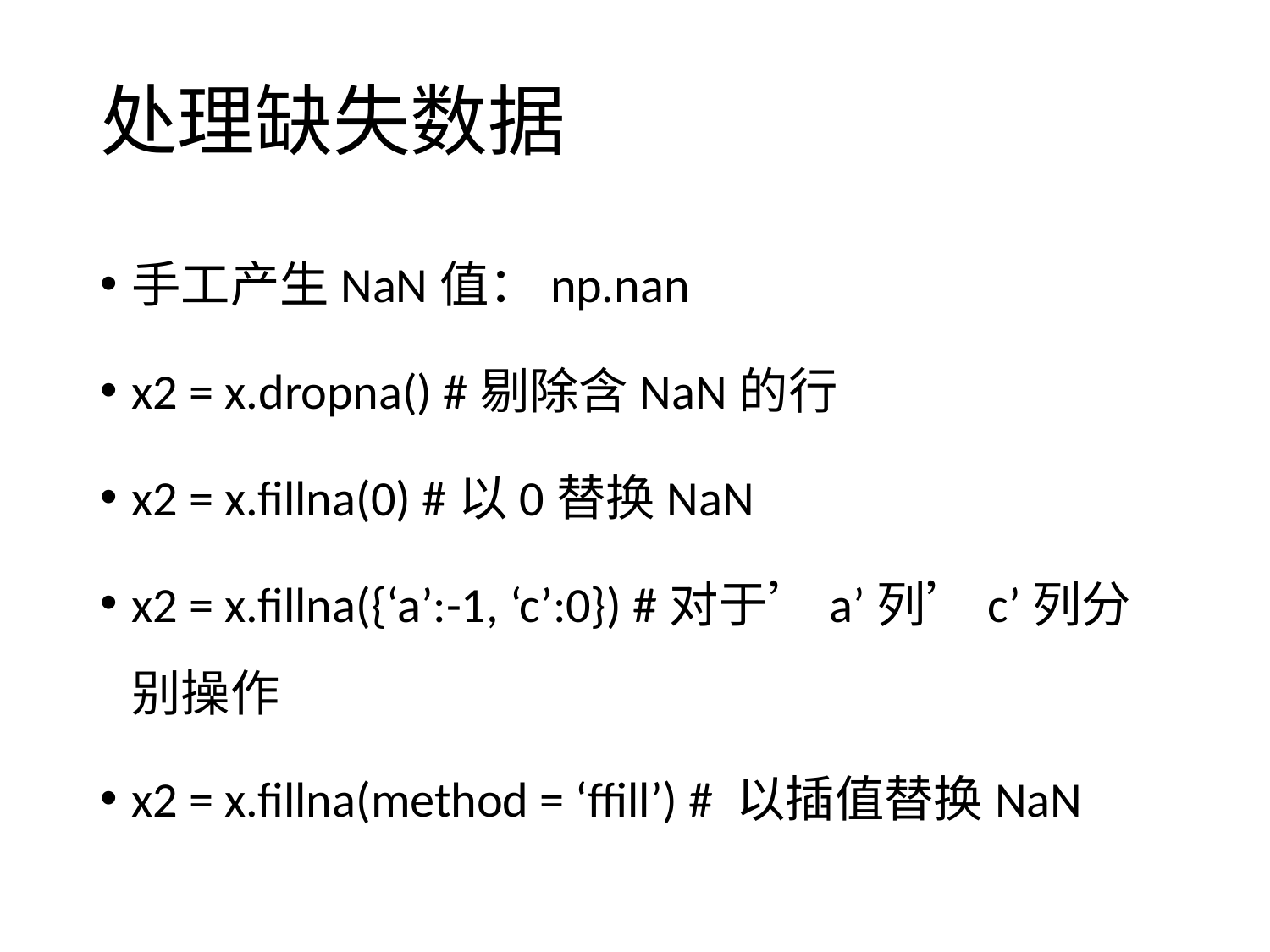

# 处理缺失数据
手工产生NaN值：np.nan
x2 = x.dropna() #剔除含NaN的行
x2 = x.fillna(0) #以0替换NaN
x2 = x.fillna({‘a’:-1, ‘c’:0}) #对于’a’列’c’列分别操作
x2 = x.fillna(method = ‘ffill’) # 以插值替换NaN